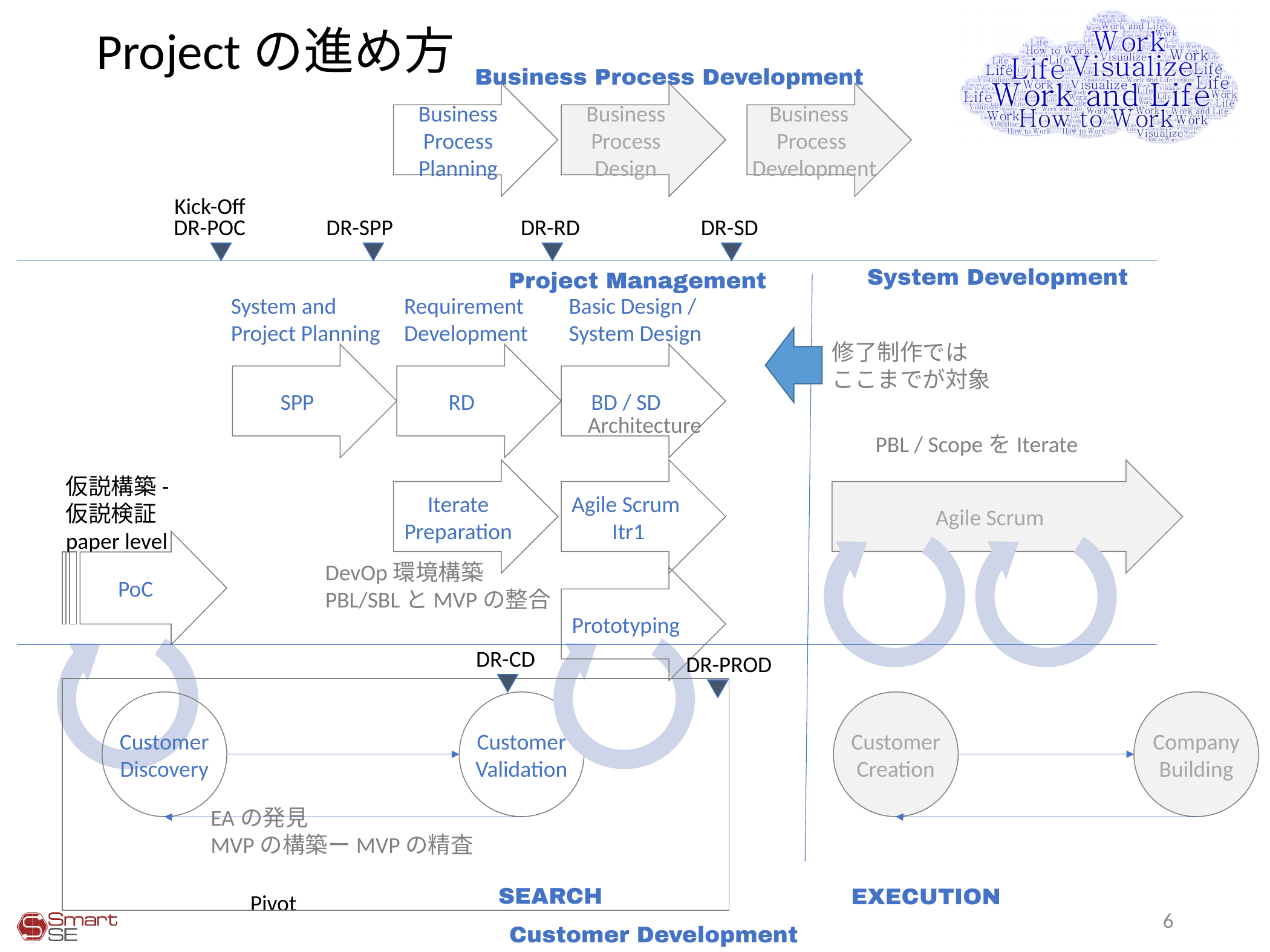

# Projectの進め方
Business Process Development
Business Process Planning
Business Process Design
Business
Process
 Development
Kick-Off
DR-POC
DR-SPP
DR-RD
DR-SD

System Development
Project Management
System and
Project Planning
Requirement
Development
Basic Design /
System Design

修了制作では
ここまでが対象
SPP
RD
BD / SD
Architecture
PBL / ScopeをIterate
Iterate
Preparation
Agile Scrum
 Itr1
Agile Scrum
仮説構築-
仮説検証
paper level

PoC
DevOp環境構築
PBL/SBLとMVPの整合
Prototyping

DR-CD
DR-PROD

Customer
Discovery
Customer
Validation
Customer
Creation
Company
Building
EAの発見
MVPの構築ーMVPの精査
SEARCH
EXECUTION
Pivot
6
Customer Development